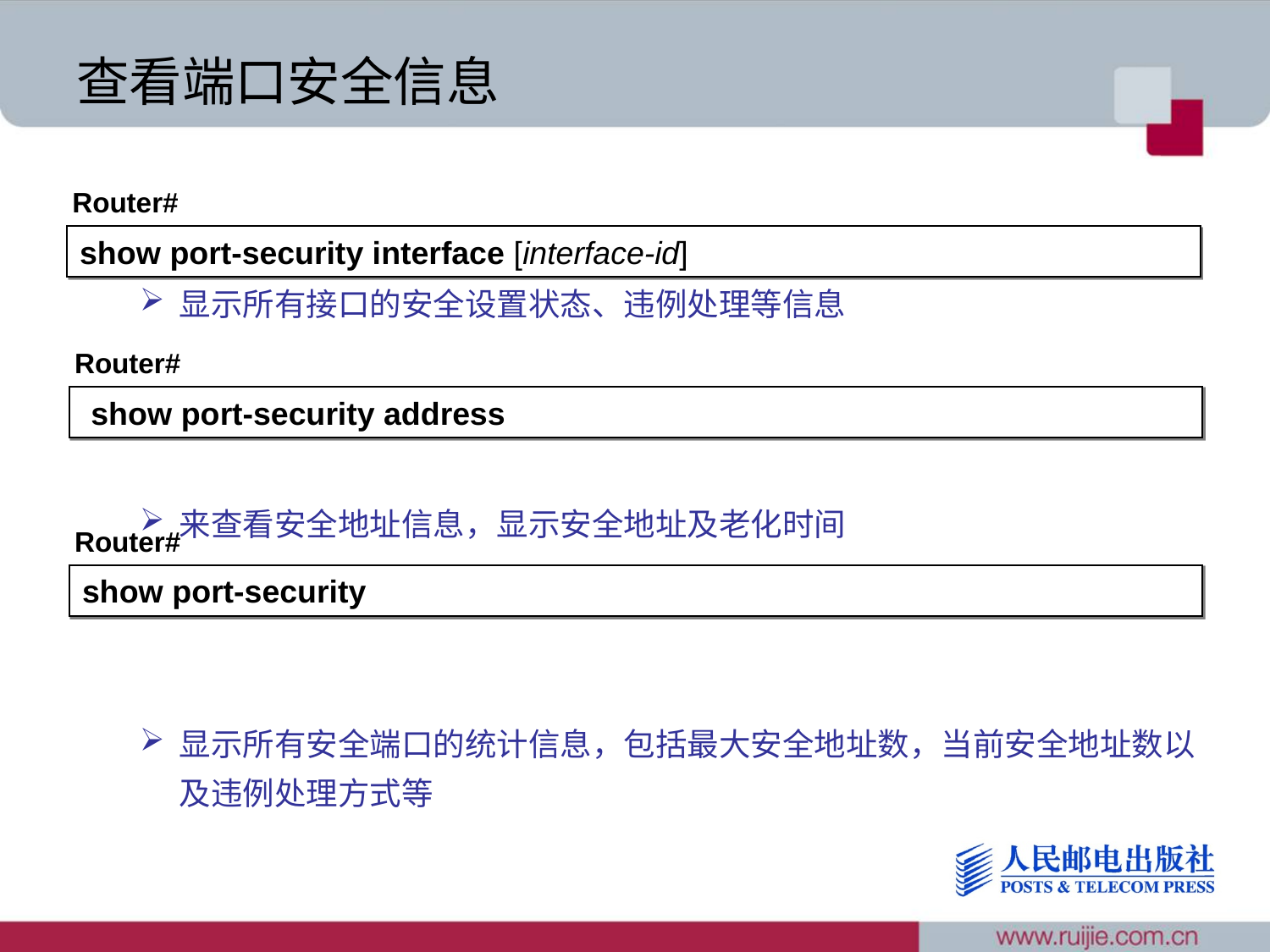

# 查看端口安全信息
Router#

显示所有接口的安全设置状态、违例处理等信息

来查看安全地址信息，显示安全地址及老化时间

显示所有安全端口的统计信息，包括最大安全地址数，当前安全地址数以及违例处理方式等
show port-security interface [interface-id]
Router#
 show port-security address
Router#
show port-security